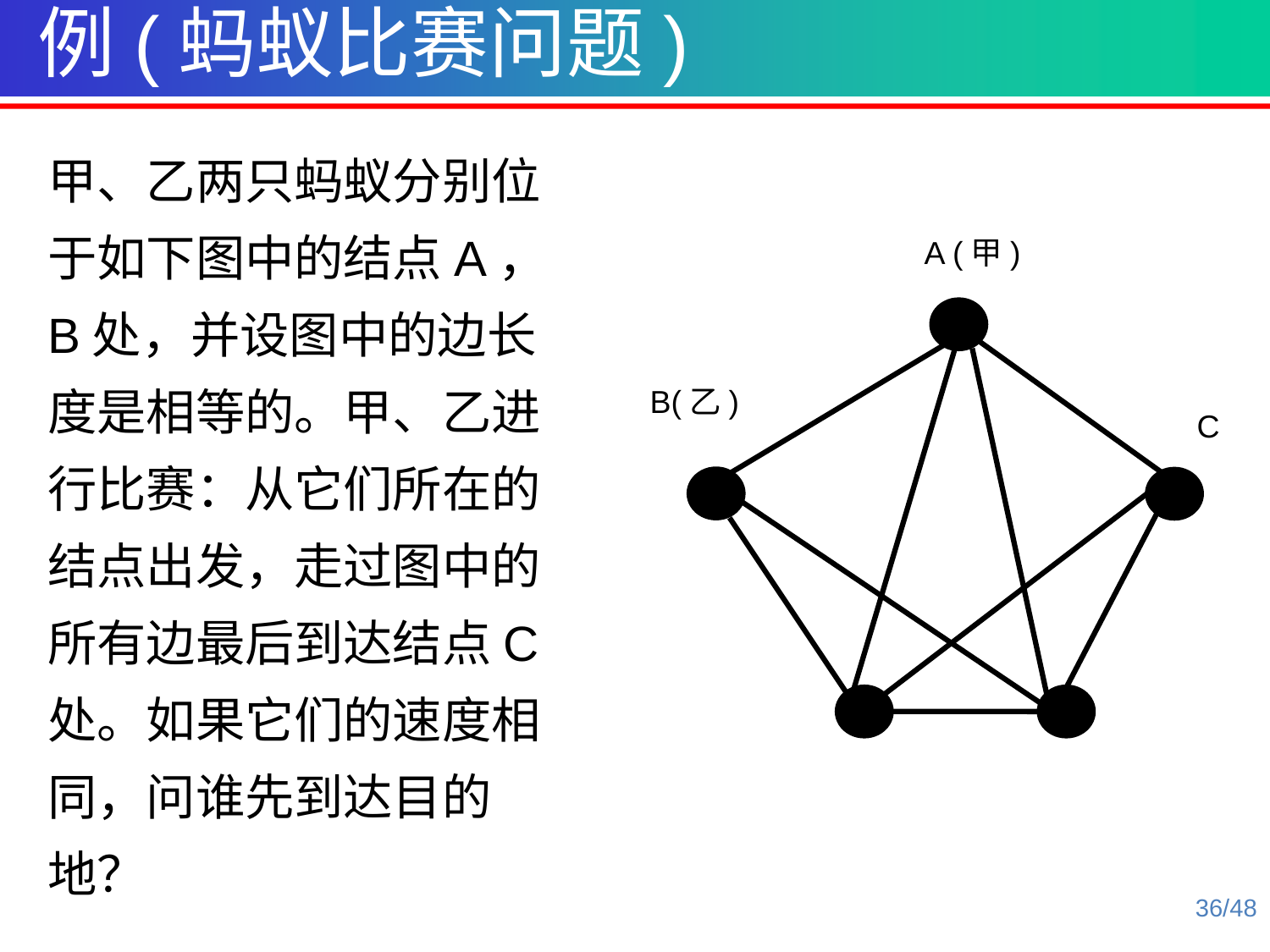

例(蚂蚁比赛问题)
甲、乙两只蚂蚁分别位于如下图中的结点A，B处，并设图中的边长度是相等的。甲、乙进行比赛：从它们所在的结点出发，走过图中的所有边最后到达结点C处。如果它们的速度相同，问谁先到达目的地？
A (甲)

B(乙)
C

36/48